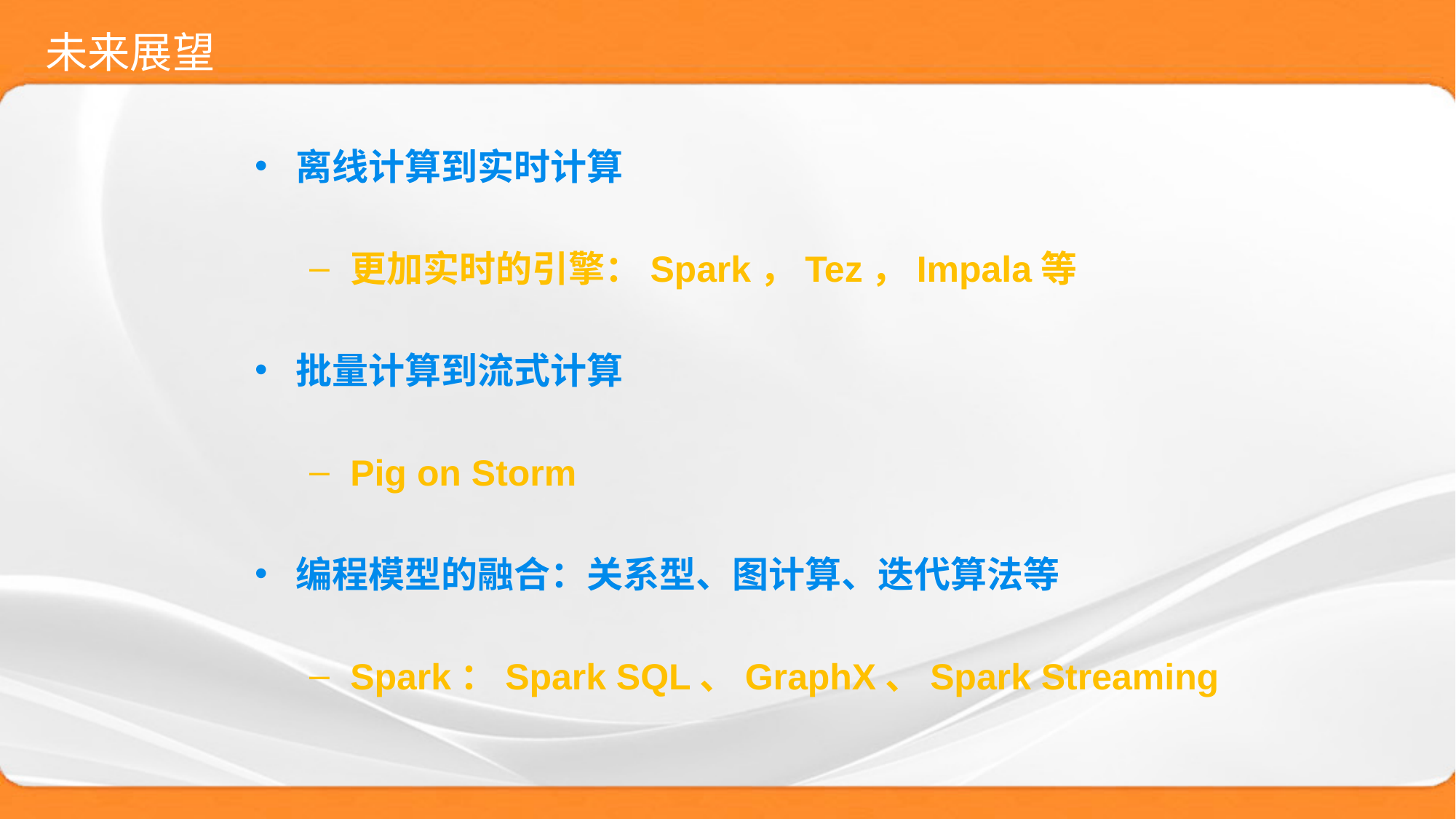

# 未来展望
离线计算到实时计算
更加实时的引擎：Spark，Tez，Impala等
批量计算到流式计算
Pig on Storm
编程模型的融合：关系型、图计算、迭代算法等
Spark：Spark SQL、GraphX、Spark Streaming